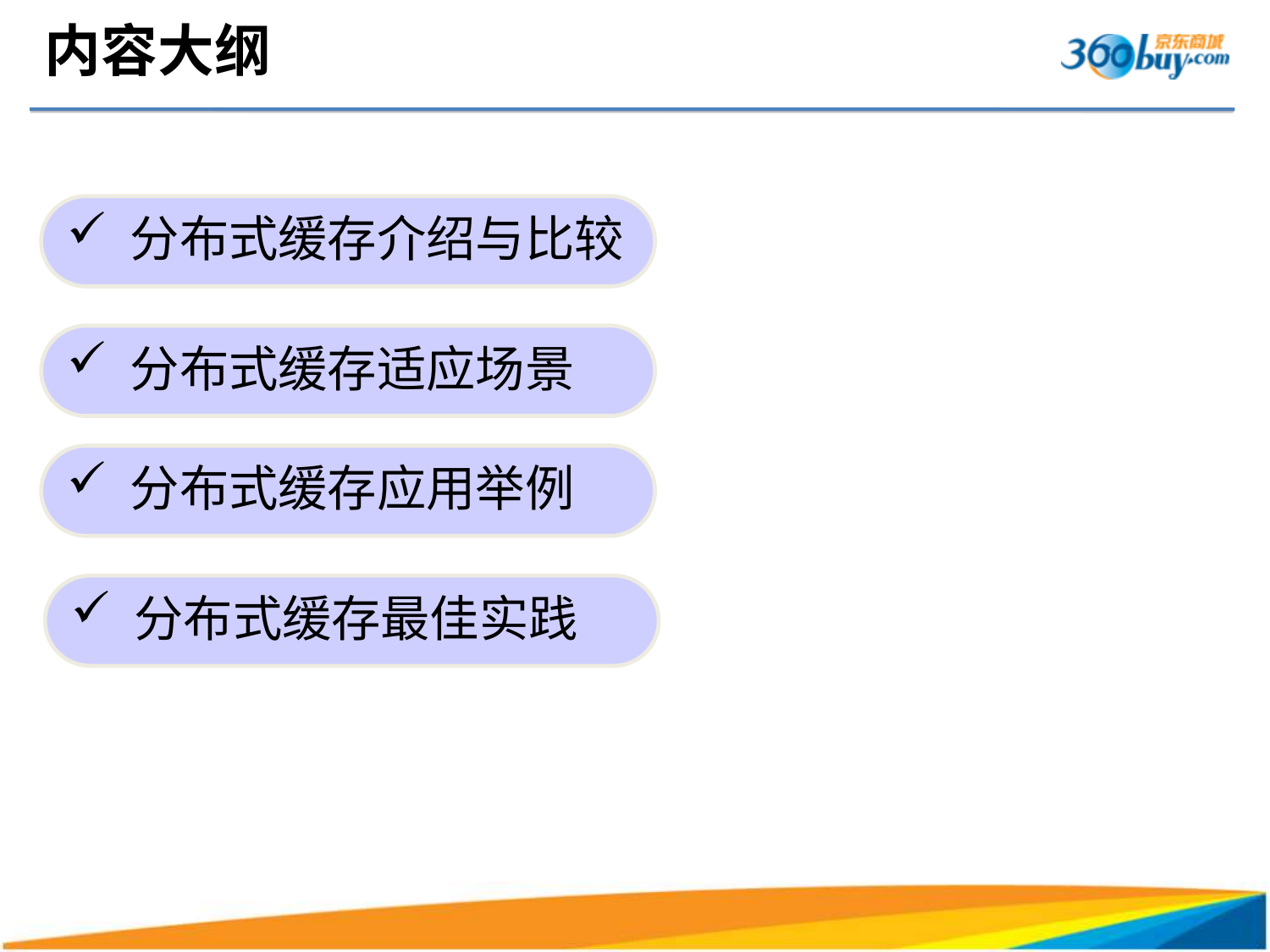

# 内容大纲
分布式缓存介绍与比较
分布式缓存适应场景
分布式缓存应用举例
分布式缓存最佳实践